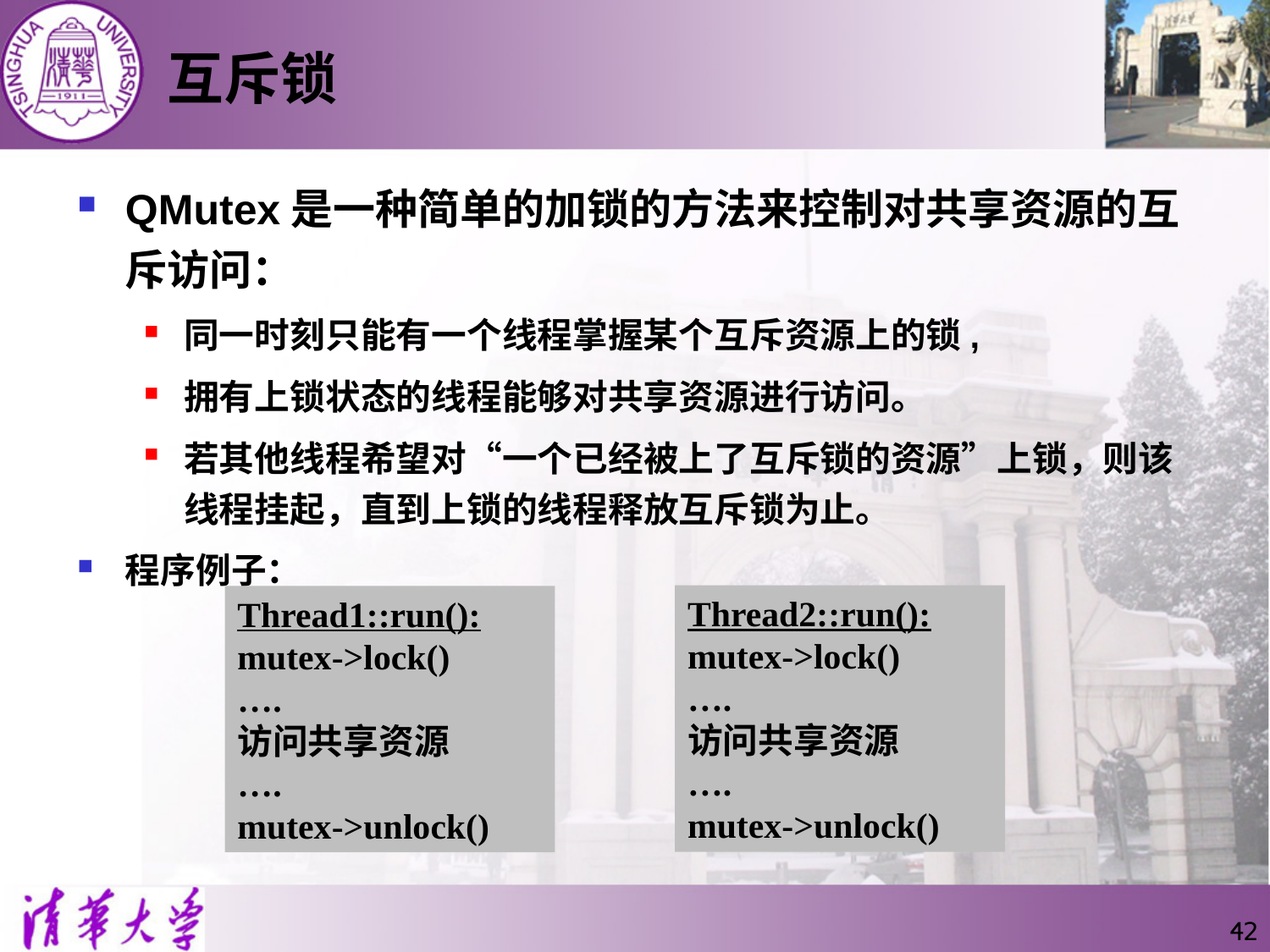

# 互斥锁
QMutex是一种简单的加锁的方法来控制对共享资源的互斥访问：
同一时刻只能有一个线程掌握某个互斥资源上的锁,
拥有上锁状态的线程能够对共享资源进行访问。
若其他线程希望对“一个已经被上了互斥锁的资源”上锁，则该线程挂起，直到上锁的线程释放互斥锁为止。
程序例子：
Thread2::run():
mutex->lock()
….
访问共享资源
….
mutex->unlock()
Thread1::run():
mutex->lock()
….
访问共享资源
….
mutex->unlock()
42